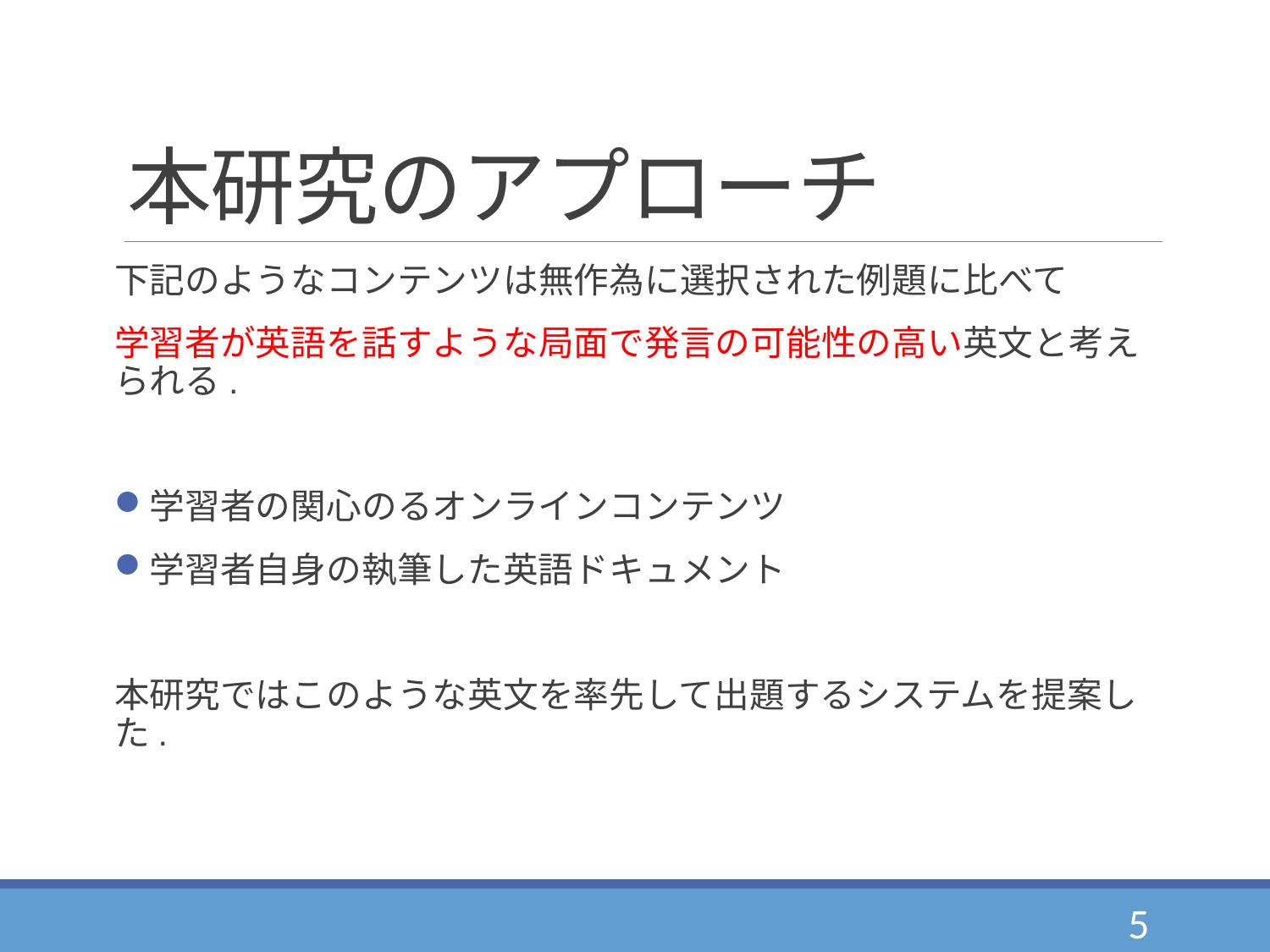

# 本研究のアプローチ
下記のようなコンテンツは無作為に選択された例題に比べて
学習者が英語を話すような局面で発言の可能性の高い英文と考えられる.

学習者の関心のるオンラインコンテンツ
学習者自身の執筆した英語ドキュメント

本研究ではこのような英文を率先して出題するシステムを提案した.
5